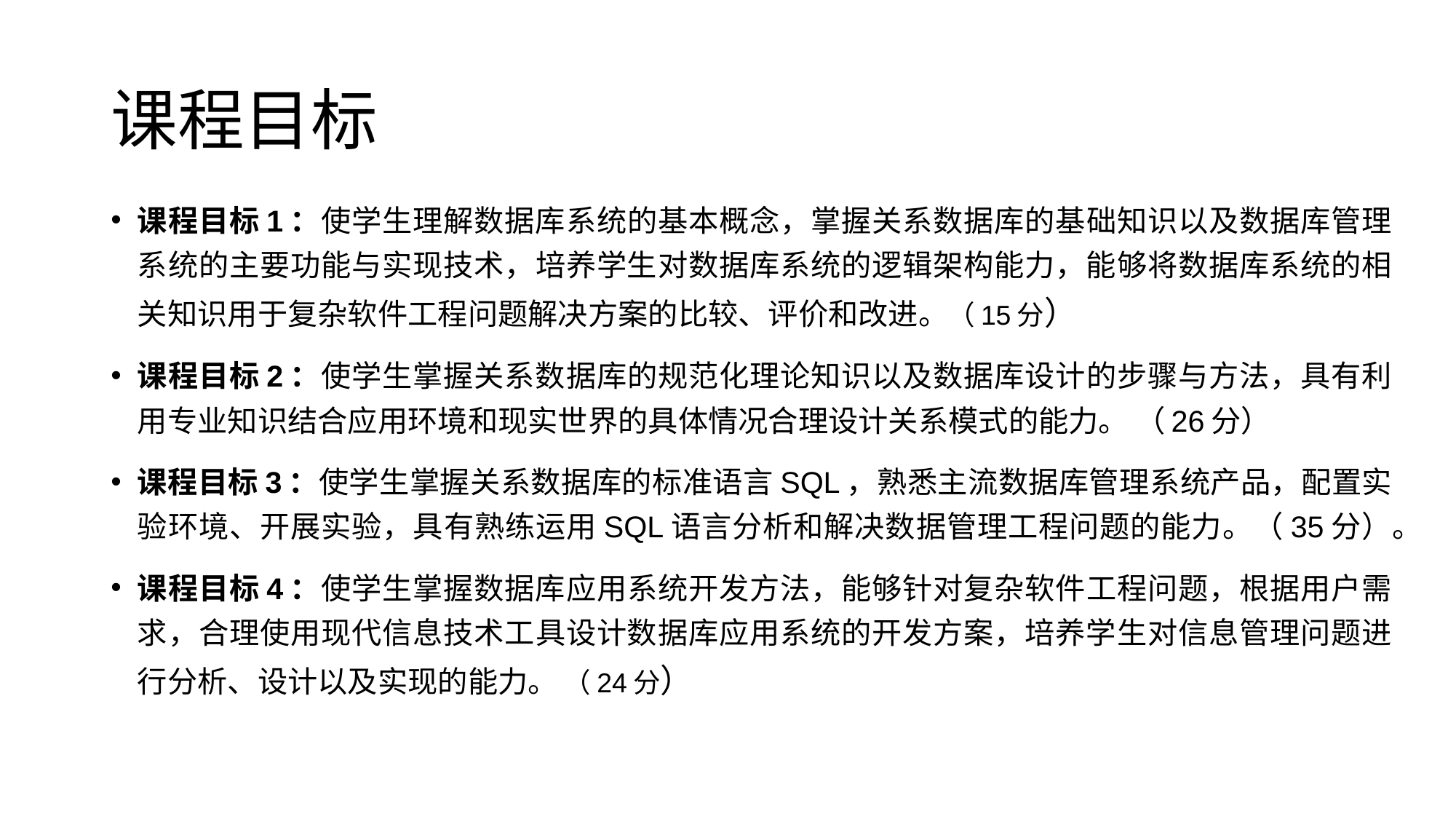

# 课程目标
课程目标1：使学生理解数据库系统的基本概念，掌握关系数据库的基础知识以及数据库管理系统的主要功能与实现技术，培养学生对数据库系统的逻辑架构能力，能够将数据库系统的相关知识用于复杂软件工程问题解决方案的比较、评价和改进。（15分）
课程目标2：使学生掌握关系数据库的规范化理论知识以及数据库设计的步骤与方法，具有利用专业知识结合应用环境和现实世界的具体情况合理设计关系模式的能力。 （26分）
课程目标3：使学生掌握关系数据库的标准语言SQL，熟悉主流数据库管理系统产品，配置实验环境、开展实验，具有熟练运用SQL语言分析和解决数据管理工程问题的能力。（35分）。
课程目标4：使学生掌握数据库应用系统开发方法，能够针对复杂软件工程问题，根据用户需求，合理使用现代信息技术工具设计数据库应用系统的开发方案，培养学生对信息管理问题进行分析、设计以及实现的能力。 （24分）